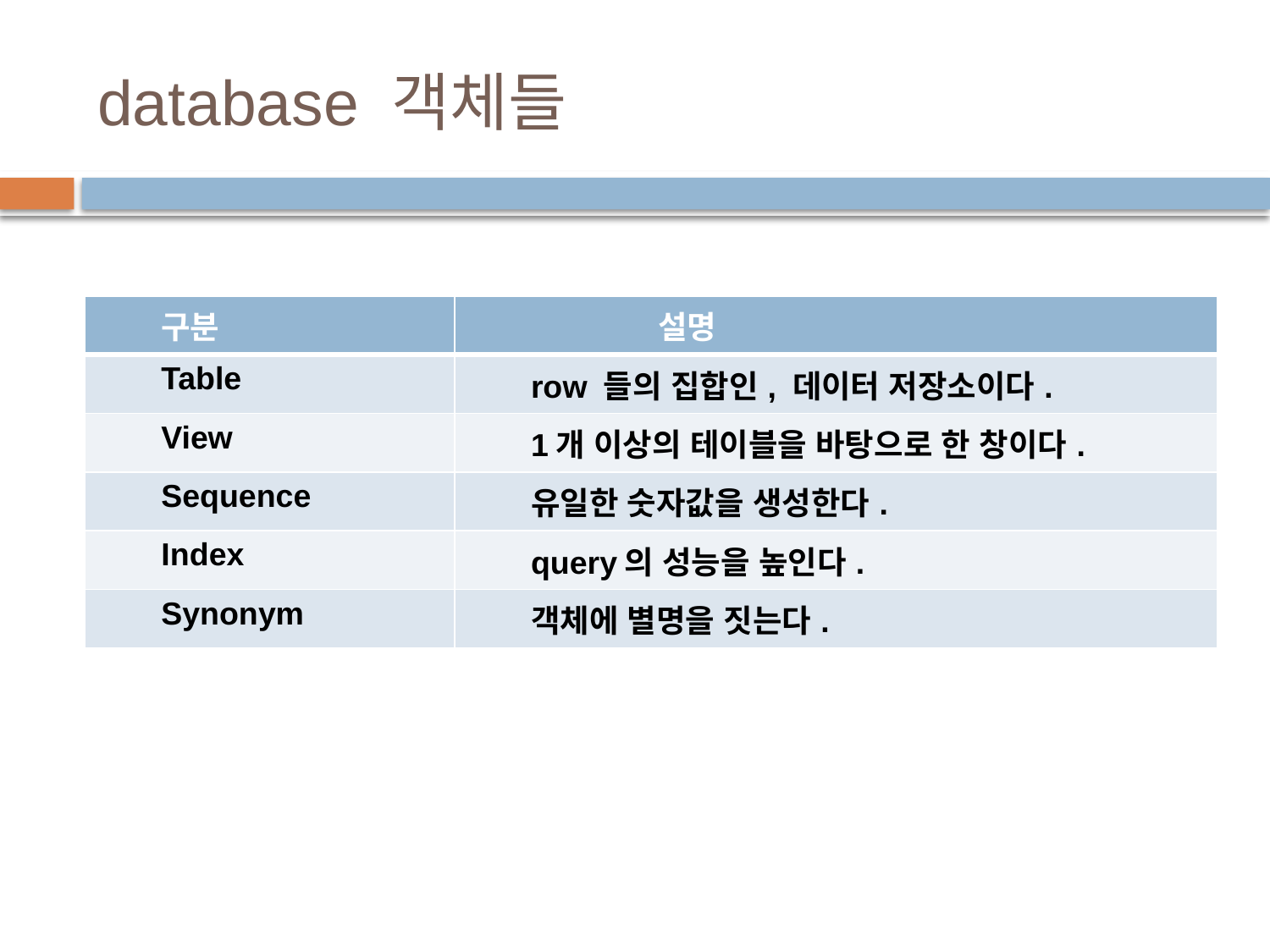

# database 객체들
| 구분 | 설명 |
| --- | --- |
| Table | row 들의 집합인, 데이터 저장소이다. |
| View | 1개 이상의 테이블을 바탕으로 한 창이다. |
| Sequence | 유일한 숫자값을 생성한다. |
| Index | query의 성능을 높인다. |
| Synonym | 객체에 별명을 짓는다. |